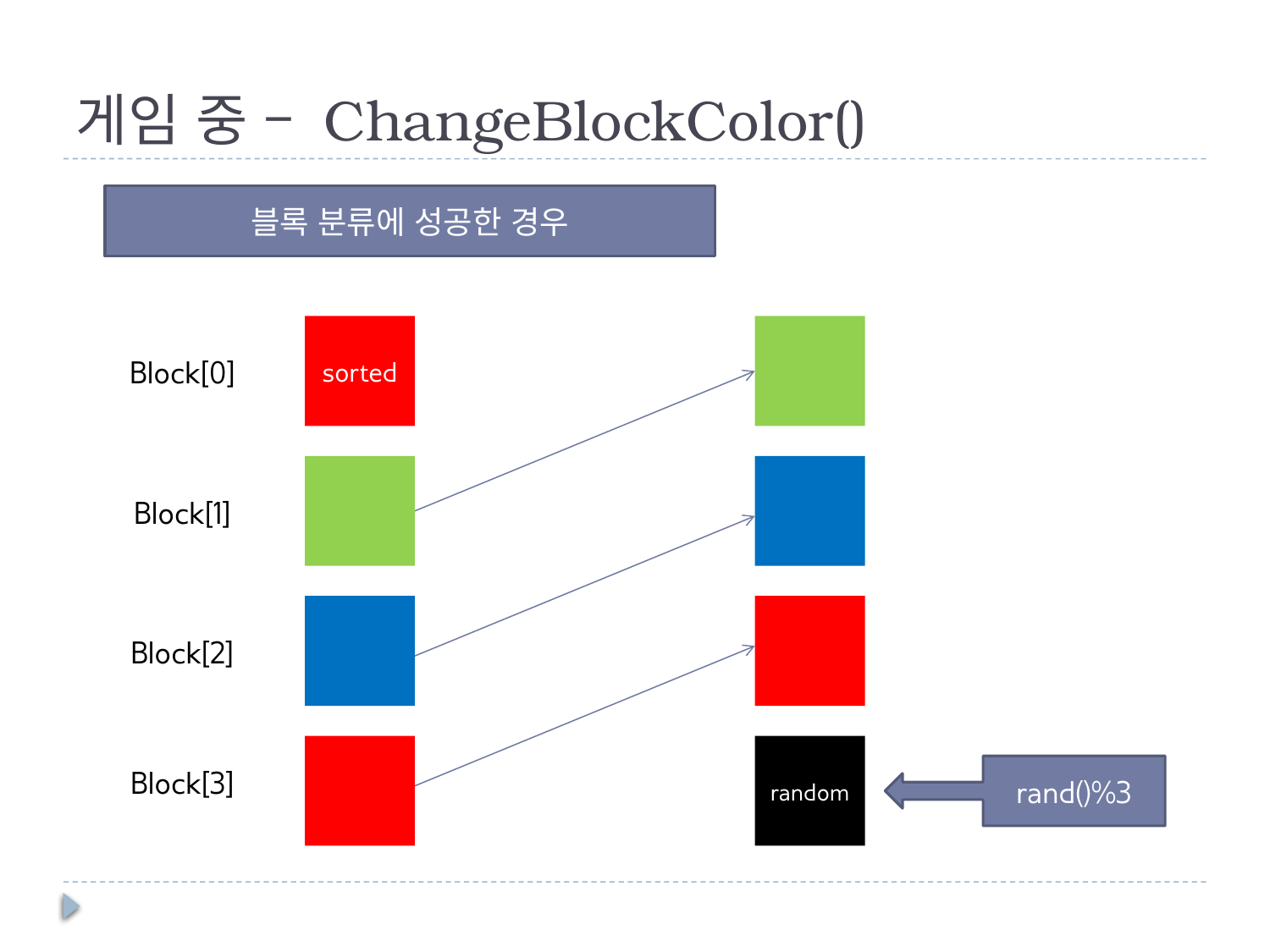

# 게임 중 – ChangeBlockColor()
블록 분류에 성공한 경우
sorted

Block[0]

Block[1]

Block[2]

random
Block[3]
rand()%3